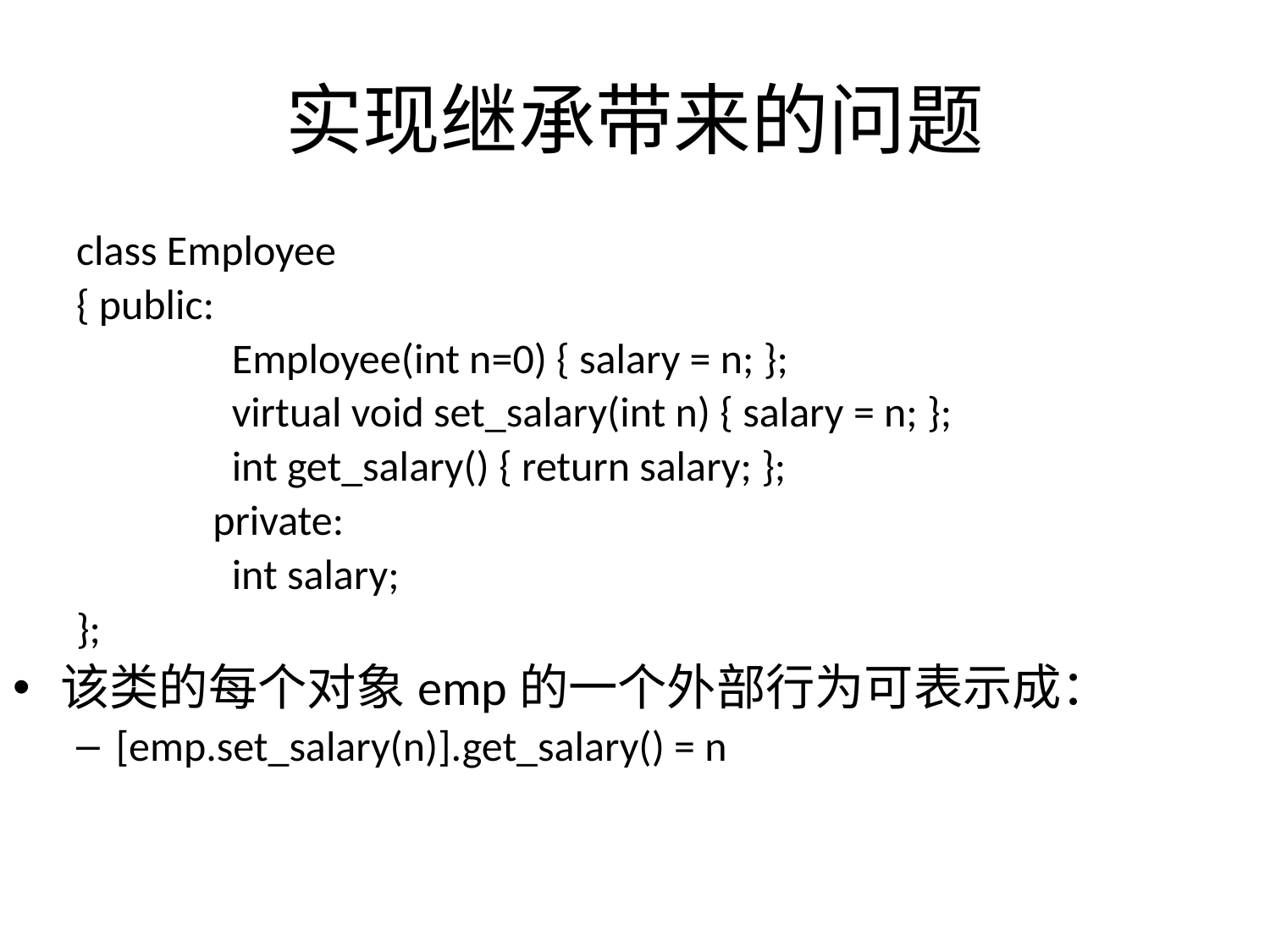

# 实现继承带来的问题
class Employee
{ public:
	   Employee(int n=0) { salary = n; };
	   virtual void set_salary(int n) { salary = n; };
	   int get_salary() { return salary; };
	 private:
	   int salary;
};
该类的每个对象emp的一个外部行为可表示成：
[emp.set_salary(n)].get_salary() = n